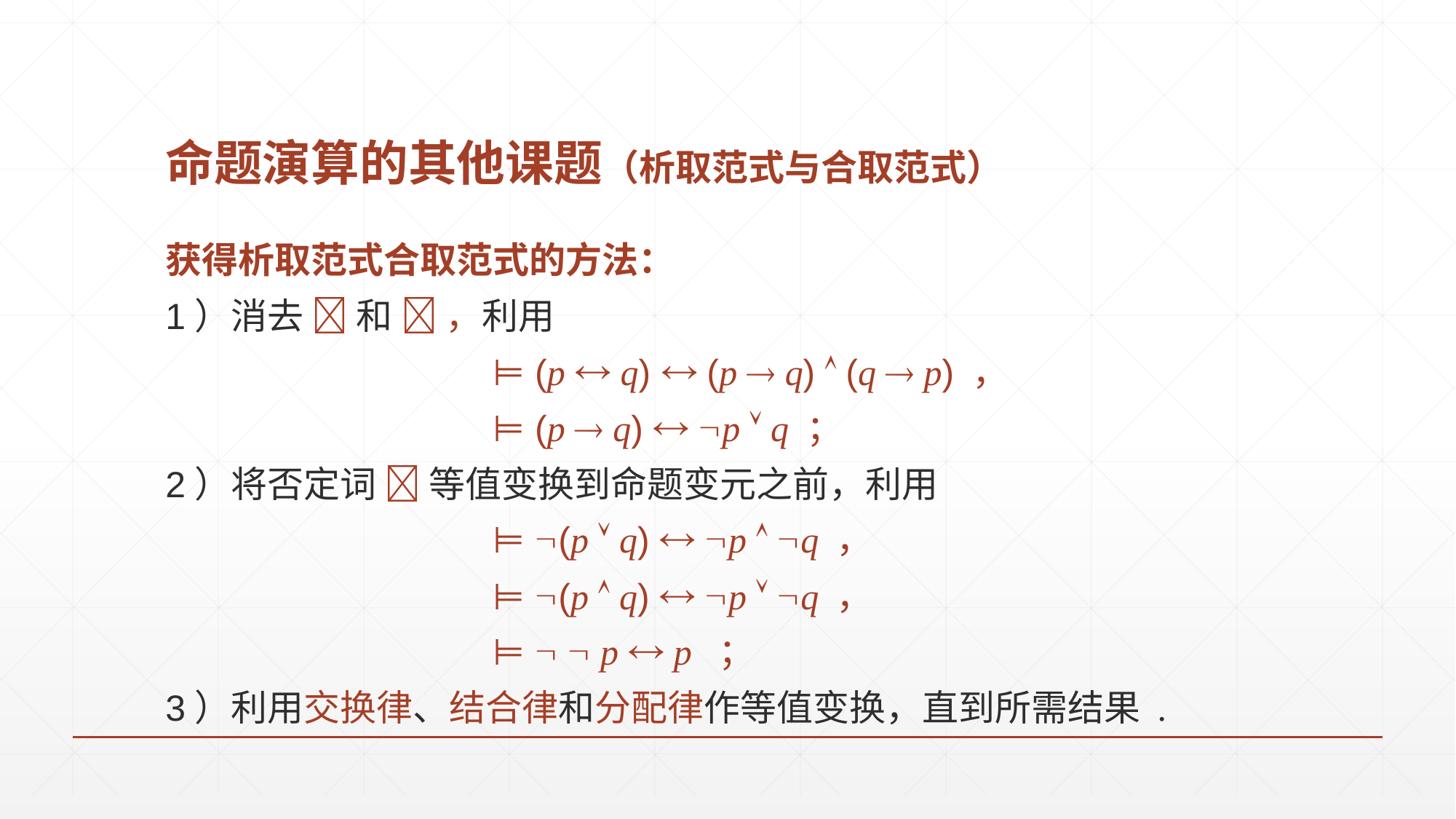

# 命题演算的其他课题（析取范式与合取范式）
获得析取范式合取范式的方法：
1）消去 → 和 ↔ ，利用
			⊨ (p ↔ q) ↔ (p → q) ∧ (q → p) ，
			⊨ (p → q) ↔ ¬p ∨ q ；
2）将否定词 ¬ 等值变换到命题变元之前，利用
			⊨ ¬(p ∨ q) ↔ ¬p ∧ ¬q ，
			⊨ ¬(p ∧ q) ↔ ¬p ∨ ¬q ，
			⊨ ¬ ¬ p ↔ p  ；
3）利用交换律、结合律和分配律作等值变换，直到所需结果 .